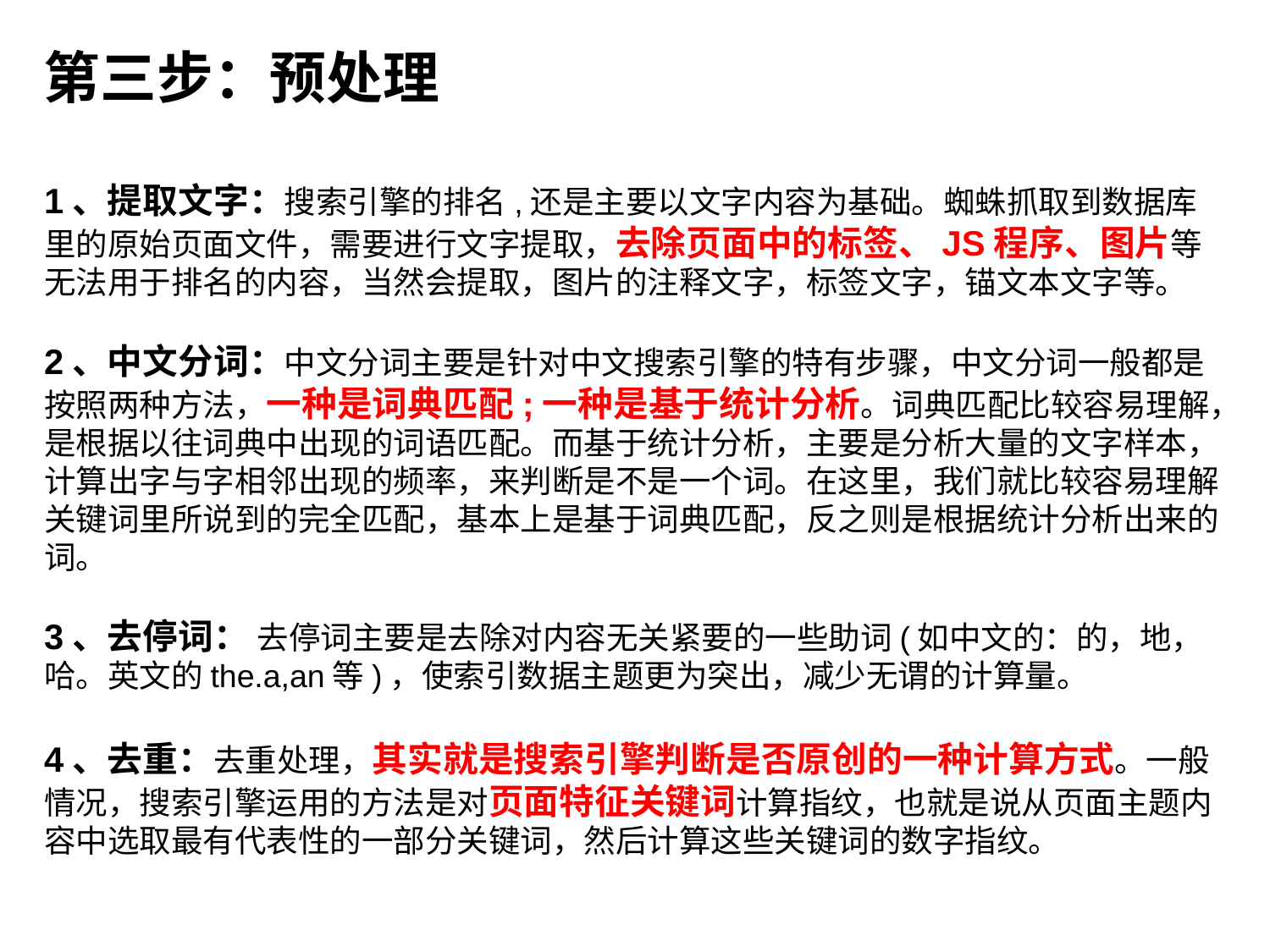

第三步：预处理

1、提取文字：搜索引擎的排名,还是主要以文字内容为基础。蜘蛛抓取到数据库里的原始页面文件，需要进行文字提取，去除页面中的标签、JS程序、图片等无法用于排名的内容，当然会提取，图片的注释文字，标签文字，锚文本文字等。

2、中文分词：中文分词主要是针对中文搜索引擎的特有步骤，中文分词一般都是按照两种方法，一种是词典匹配;一种是基于统计分析。词典匹配比较容易理解，是根据以往词典中出现的词语匹配。而基于统计分析，主要是分析大量的文字样本，计算出字与字相邻出现的频率，来判断是不是一个词。在这里，我们就比较容易理解关键词里所说到的完全匹配，基本上是基于词典匹配，反之则是根据统计分析出来的词。

3、去停词： 去停词主要是去除对内容无关紧要的一些助词(如中文的：的，地，哈。英文的the.a,an等)，使索引数据主题更为突出，减少无谓的计算量。

4、去重：去重处理，其实就是搜索引擎判断是否原创的一种计算方式。一般情况，搜索引擎运用的方法是对页面特征关键词计算指纹，也就是说从页面主题内容中选取最有代表性的一部分关键词，然后计算这些关键词的数字指纹。

点击添加文本
点击添加文本
点击添加文本
点击添加文本